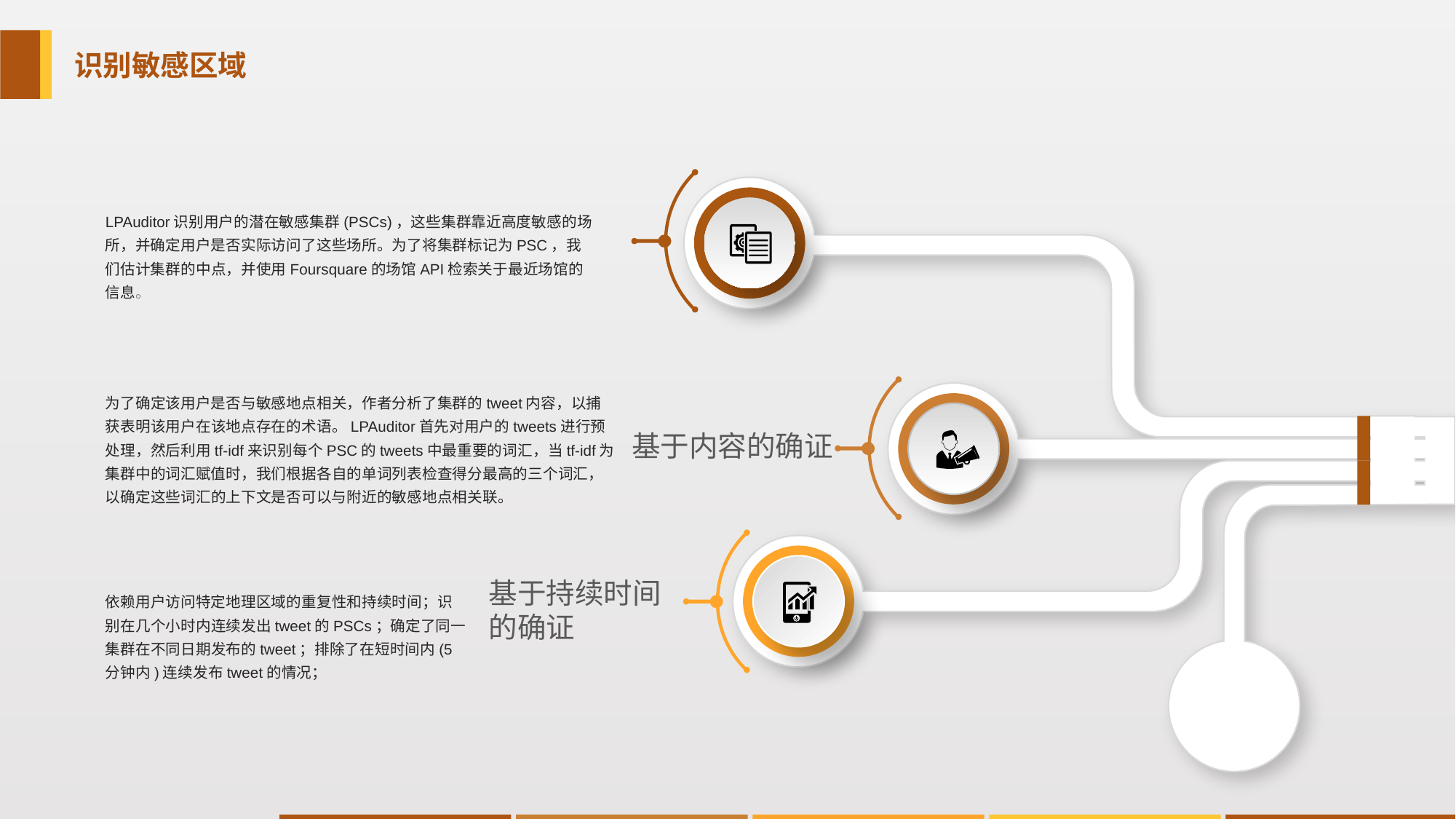

识别敏感区域

LPAuditor识别用户的潜在敏感集群(PSCs)，这些集群靠近高度敏感的场所，并确定用户是否实际访问了这些场所。为了将集群标记为PSC，我们估计集群的中点，并使用Foursquare的场馆API检索关于最近场馆的信息。
为了确定该用户是否与敏感地点相关，作者分析了集群的tweet内容，以捕获表明该用户在该地点存在的术语。LPAuditor首先对用户的tweets进行预处理，然后利用tf-idf来识别每个PSC的tweets中最重要的词汇，当tf-idf为集群中的词汇赋值时，我们根据各自的单词列表检查得分最高的三个词汇，以确定这些词汇的上下文是否可以与附近的敏感地点相关联。

基于内容的确证

基于持续时间的确证
依赖用户访问特定地理区域的重复性和持续时间；识别在几个小时内连续发出tweet的PSCs；确定了同一集群在不同日期发布的tweet；排除了在短时间内(5分钟内)连续发布tweet的情况；